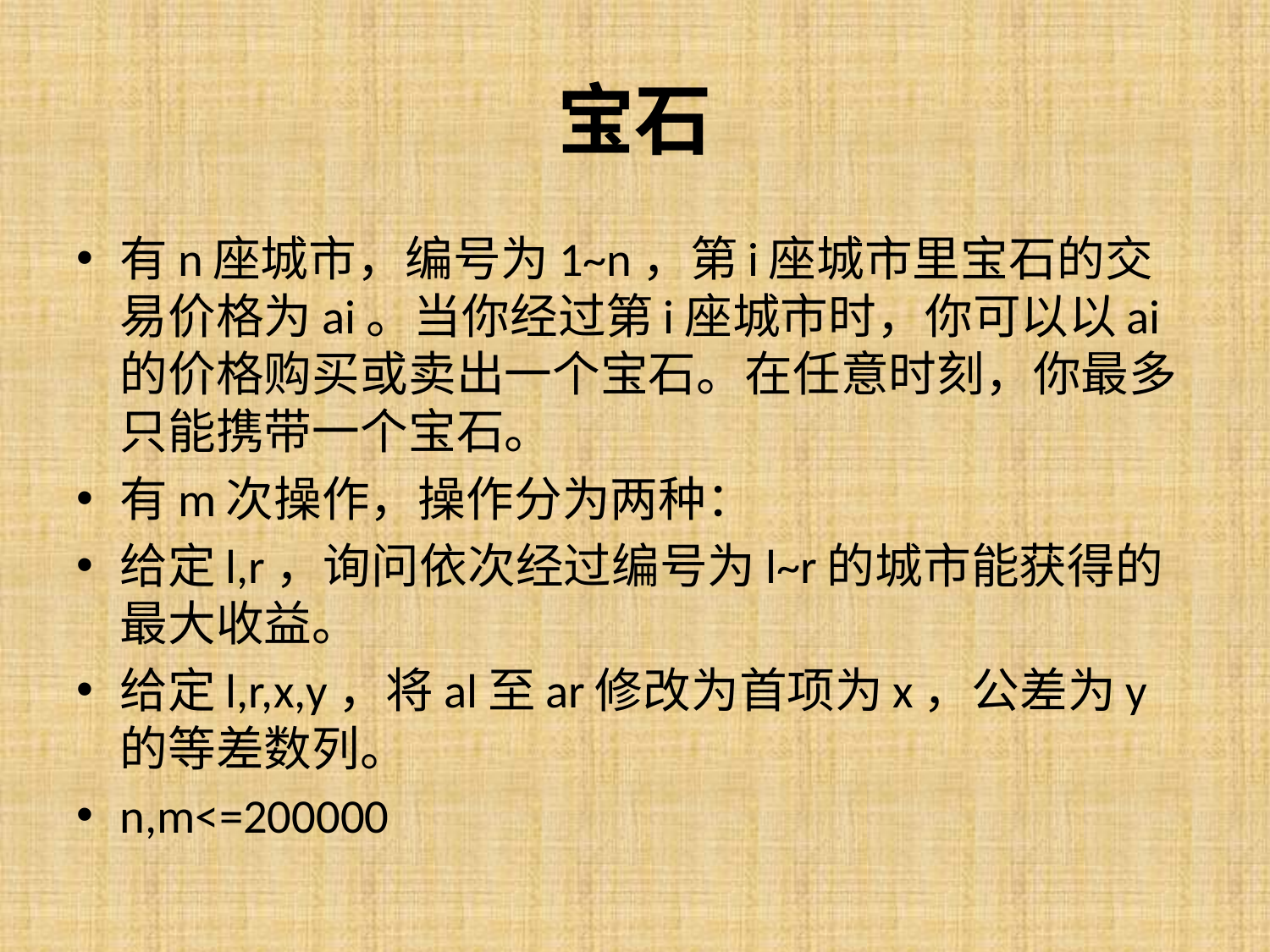

# 宝石
有n座城市，编号为1~n，第i座城市里宝石的交易价格为ai。当你经过第i座城市时，你可以以ai的价格购买或卖出一个宝石。在任意时刻，你最多只能携带一个宝石。
有m次操作，操作分为两种：
给定l,r，询问依次经过编号为l~r的城市能获得的最大收益。
给定l,r,x,y，将al至ar修改为首项为x，公差为y的等差数列。
n,m<=200000